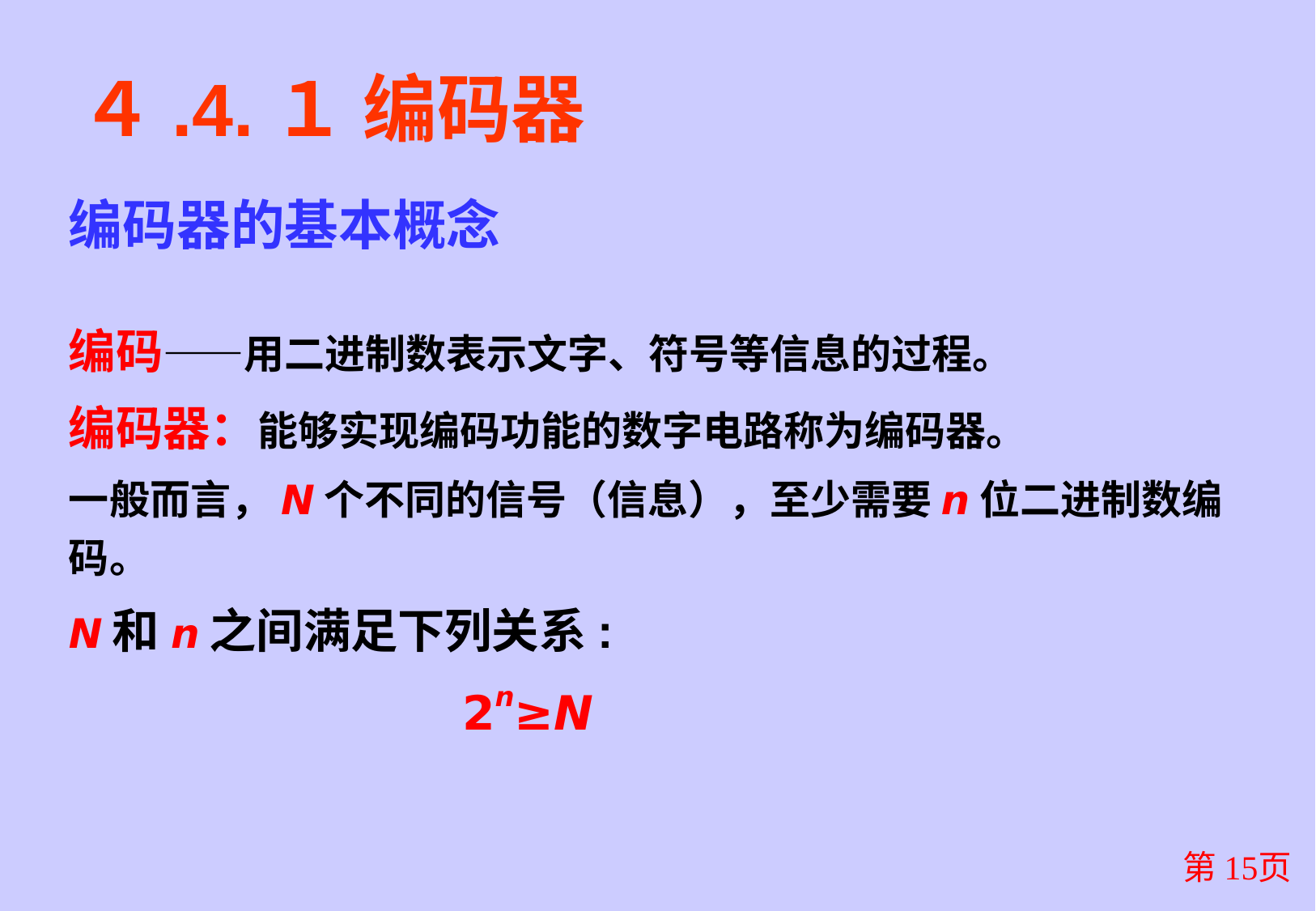

# ４.4.１ 编码器
编码器的基本概念

编码——用二进制数表示文字、符号等信息的过程。
编码器：能够实现编码功能的数字电路称为编码器。
一般而言，N个不同的信号（信息），至少需要n位二进制数编码。
N和n之间满足下列关系:
                        2n≥N
第15页